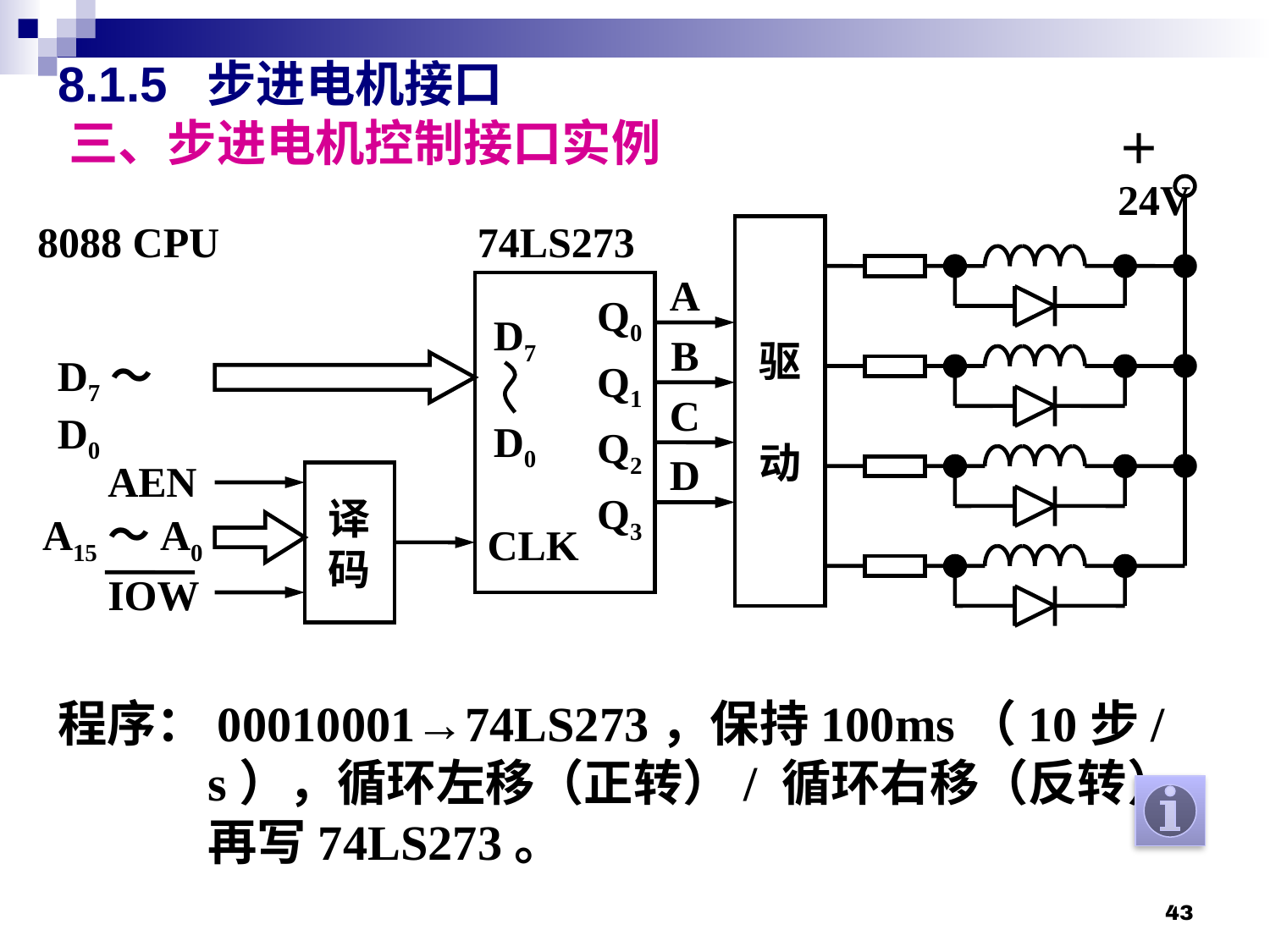

# 8.1.5  步进电机接口 三、步进电机控制接口实例
＋24V

8088 CPU
74LS273
驱

动

A

Q0
Q1
Q2
Q3

D7

B
D7～D0

C
D0

D

AEN

译码

A15～A0

CLK

IOW

程序：00010001→74LS273，保持100ms（10步/s），循环左移（正转）/ 循环右移（反转），
再写74LS273。

43